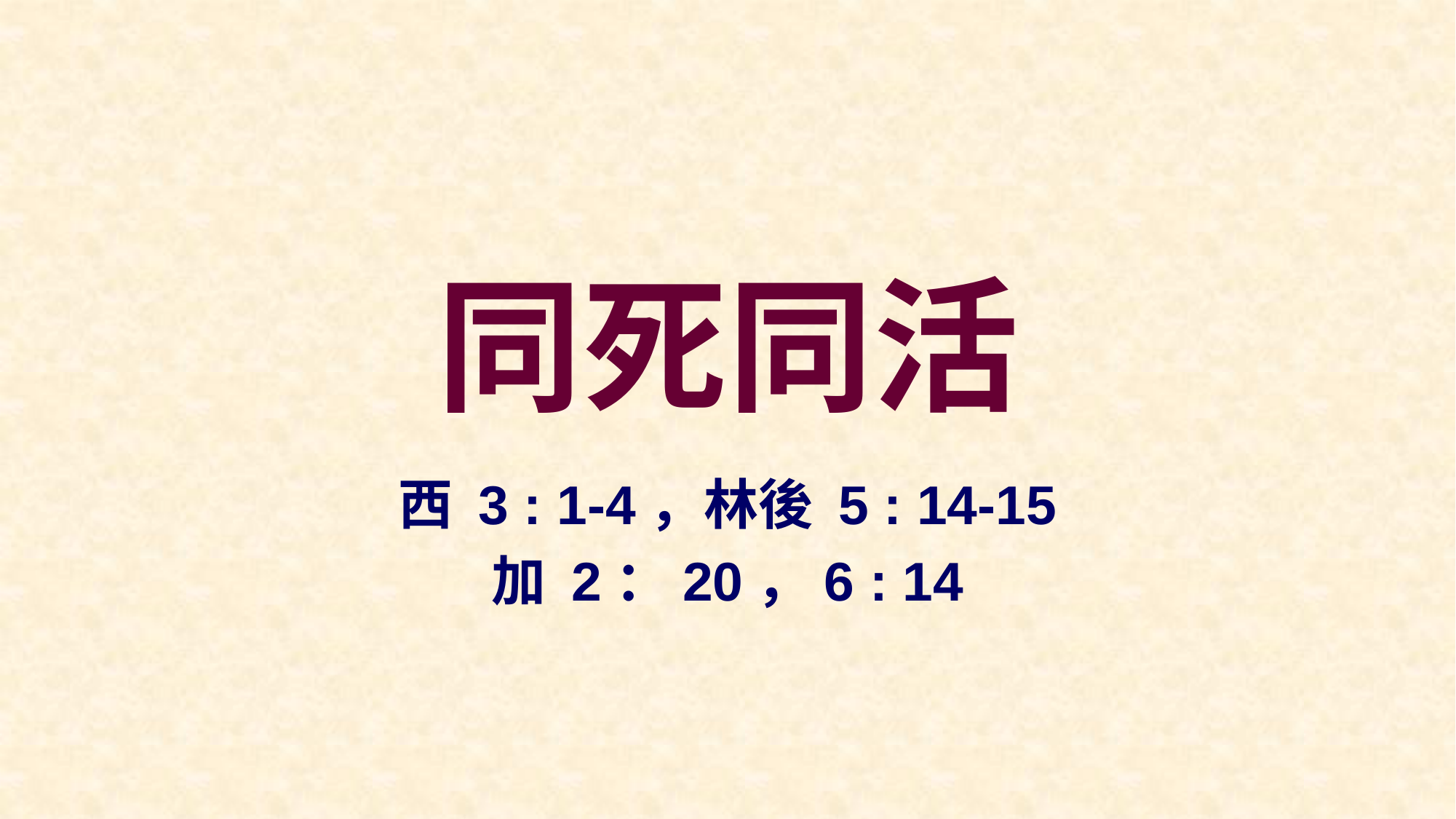

# 同死同活
西 3 : 1-4，林後 5 : 14-15
加 2：20，6 : 14